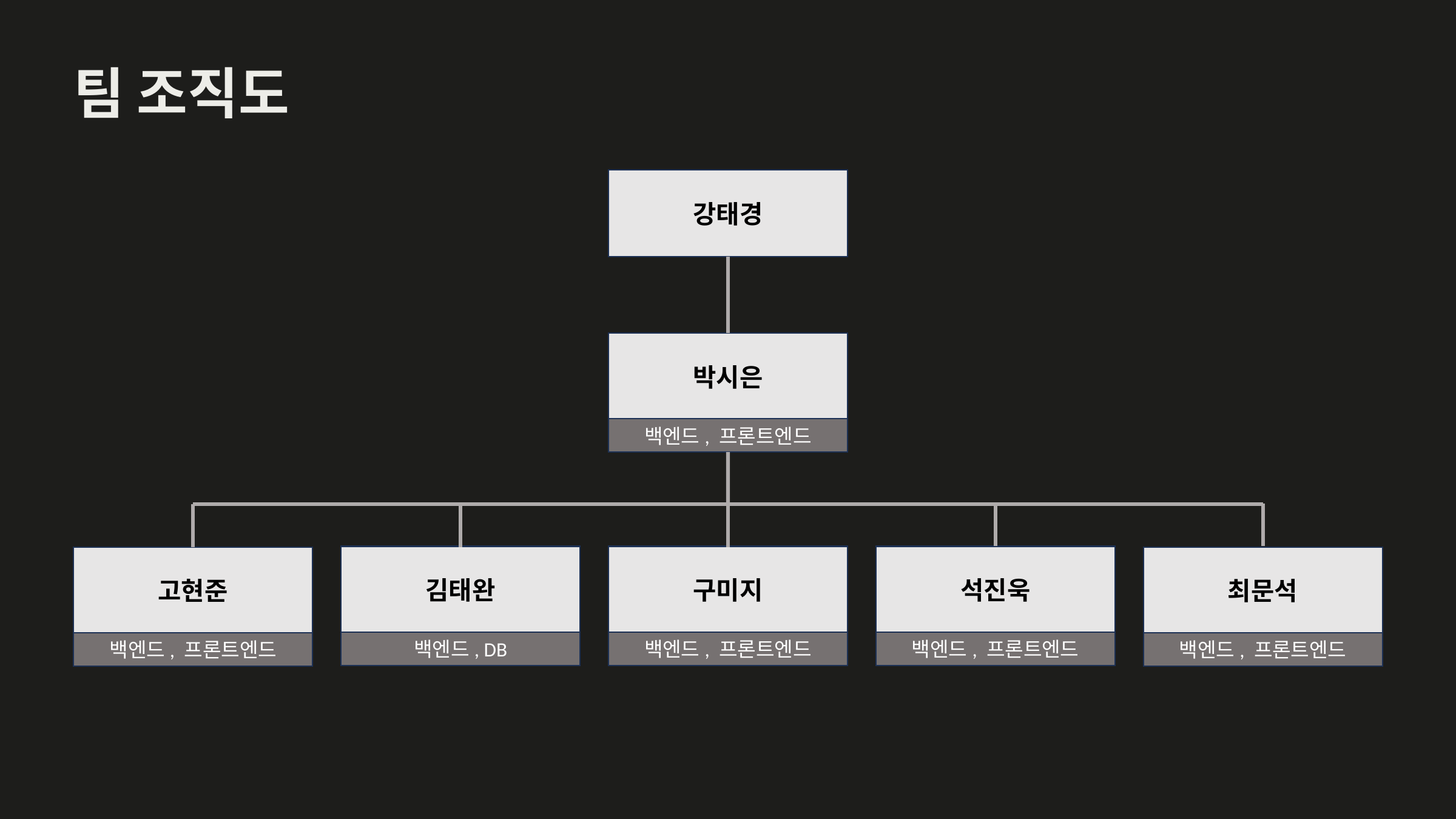

팀 조직도
강태경
박시은
백엔드, 프론트엔드
김태완
백엔드, DB
구미지
백엔드, 프론트엔드
석진욱
백엔드, 프론트엔드
고현준
백엔드, 프론트엔드
최문석
백엔드, 프론트엔드